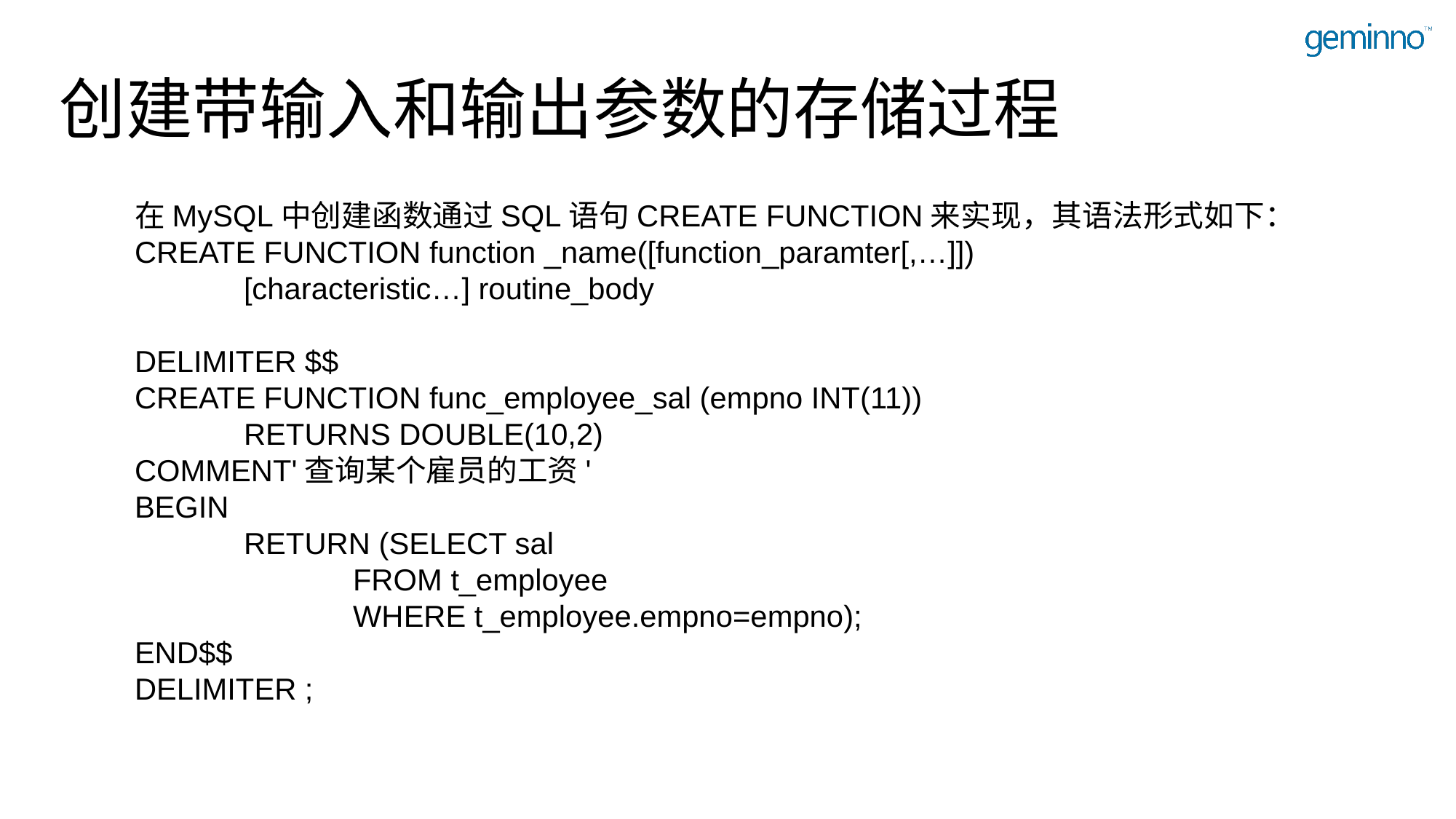

# 创建带输入和输出参数的存储过程
在MySQL中创建函数通过SQL语句CREATE Function来实现，其语法形式如下：
CREATE FUNCTION function _name([function_paramter[,…]])
	[characteristic…] routine_body

DELIMITER $$
CREATE FUNCTION func_employee_sal (empno INT(11))
	RETURNS DOUBLE(10,2)
COMMENT'查询某个雇员的工资'
BEGIN
	RETURN (SELECT sal
		FROM t_employee
		WHERE t_employee.empno=empno);
END$$
DELIMITER ;